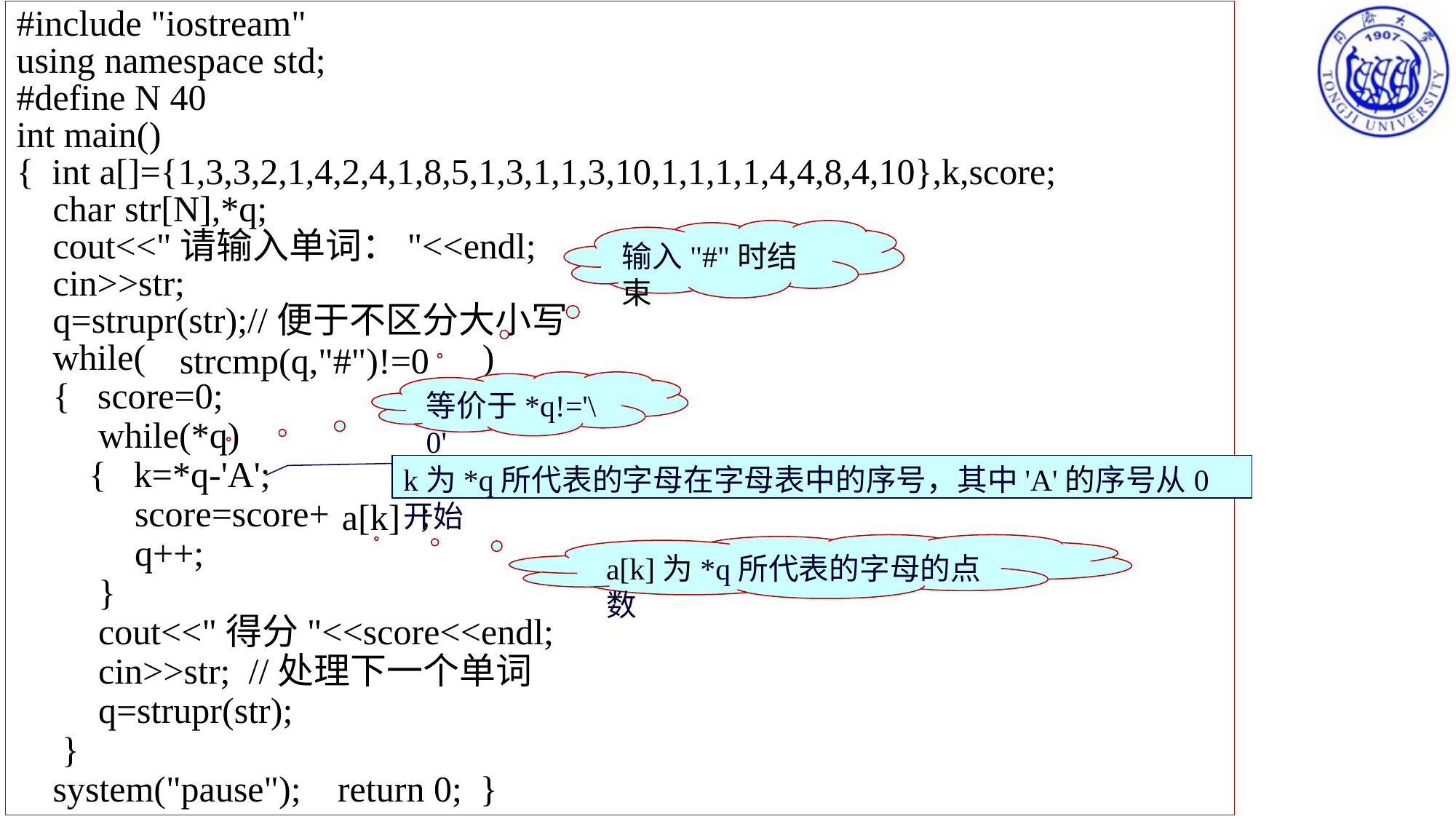

#include "iostream"
using namespace std;
#define N 40
int main()
{  int a[]={1,3,3,2,1,4,2,4,1,8,5,1,3,1,1,3,10,1,1,1,1,4,4,8,4,10},k,score;
    char str[N],*q;
    cout<<"请输入单词："<<endl;
    cin>>str;
    q=strupr(str);//便于不区分大小写
    while(                                     )
    {   score=0;
         while(*q)
        {   k=*q-'A';
             score=score+          ;
             q++;
         }
         cout<<"得分"<<score<<endl;
         cin>>str;  //处理下一个单词
         q=strupr(str);
     }
    system("pause");    return 0;  }
输入"#"时结束
strcmp(q,"#")!=0
等价于*q!='\0'
k为*q所代表的字母在字母表中的序号，其中'A'的序号从0开始
a[k]
a[k]为*q所代表的字母的点数